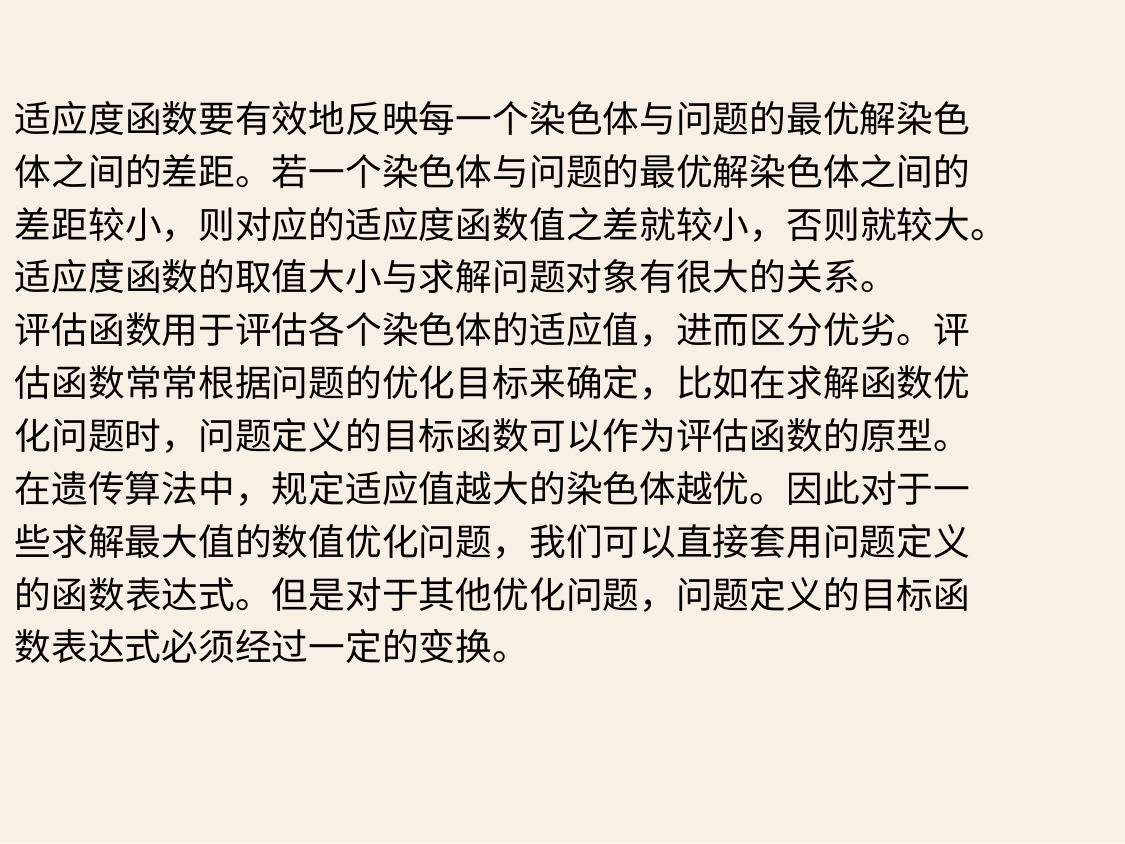

适应度函数要有效地反映每一个染色体与问题的最优解染色体之间的差距。若一个染色体与问题的最优解染色体之间的差距较小，则对应的适应度函数值之差就较小，否则就较大。适应度函数的取值大小与求解问题对象有很大的关系。
评估函数用于评估各个染色体的适应值，进而区分优劣。评估函数常常根据问题的优化目标来确定，比如在求解函数优化问题时，问题定义的目标函数可以作为评估函数的原型。
在遗传算法中，规定适应值越大的染色体越优。因此对于一些求解最大值的数值优化问题，我们可以直接套用问题定义的函数表达式。但是对于其他优化问题，问题定义的目标函数表达式必须经过一定的变换。